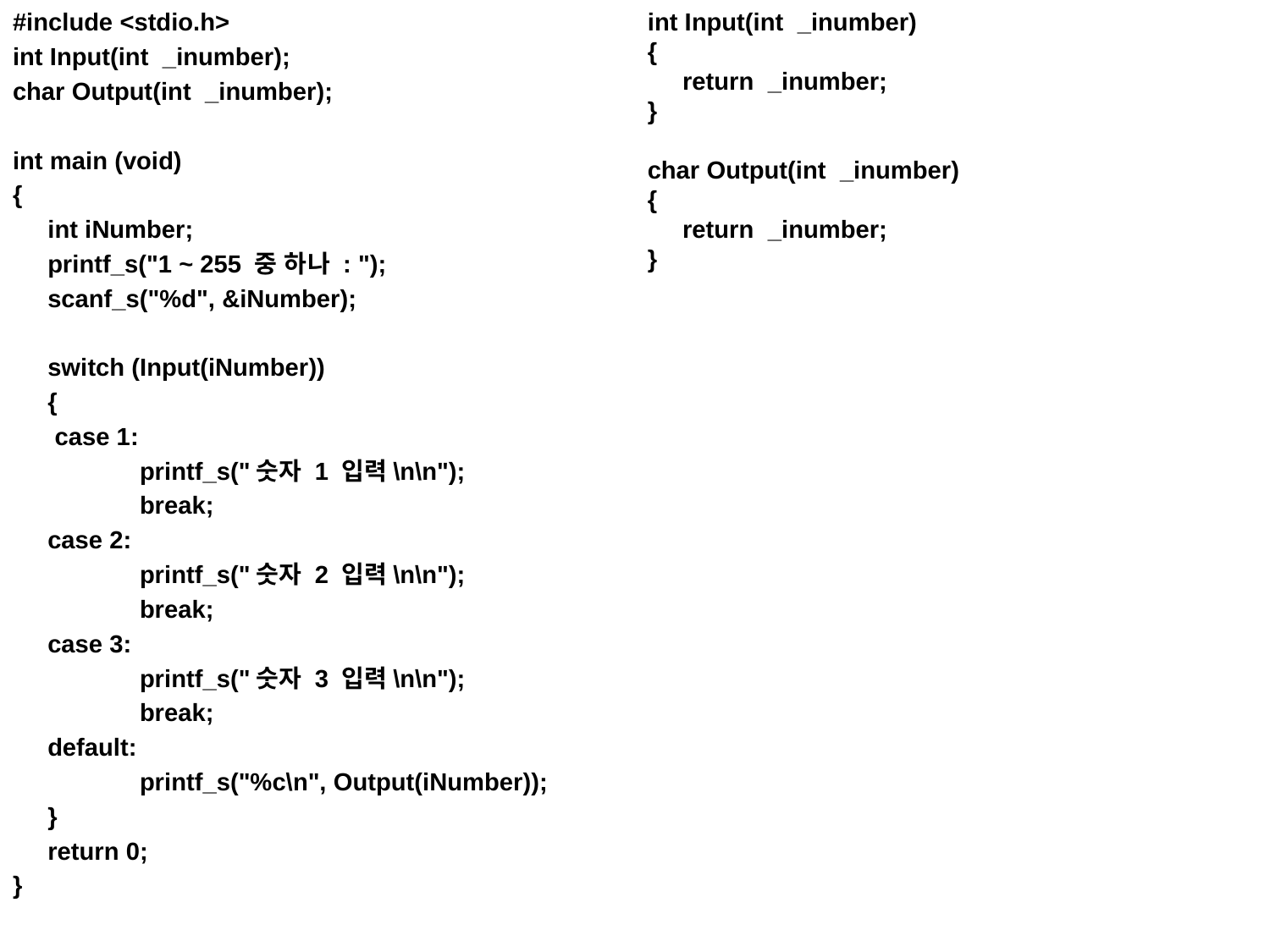

#include <stdio.h>
int Input(int  _inumber);
char Output(int  _inumber);

int main (void)
{
     int iNumber;
     printf_s("1 ~ 255 중 하나 : ");
     scanf_s("%d", &iNumber);

     switch (Input(iNumber))
     {
      case 1:
	printf_s("숫자 1 입력\n\n");
	break;
     case 2:
	printf_s("숫자 2 입력\n\n");
	break;
     case 3:
	printf_s("숫자 3 입력\n\n");
	break;
     default:
	printf_s("%c\n", Output(iNumber));
     }
     return 0;
}
int Input(int  _inumber)
{
     return  _inumber;
}

char Output(int  _inumber)
{
     return  _inumber;
}